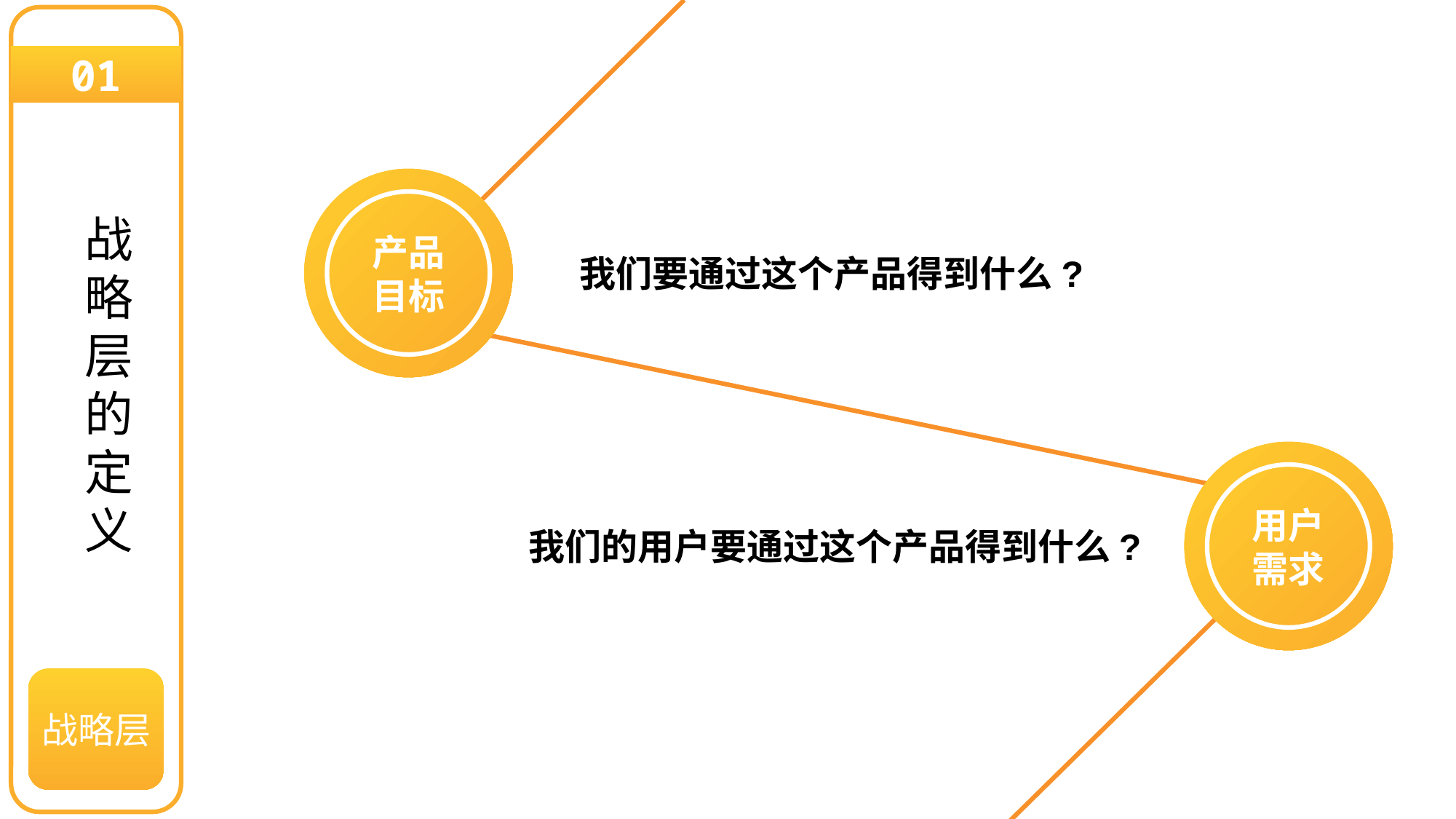

01

产品目标
战略层的定义
我们要通过这个产品得到什么?

用户需求
我们的用户要通过这个产品得到什么?

战略层